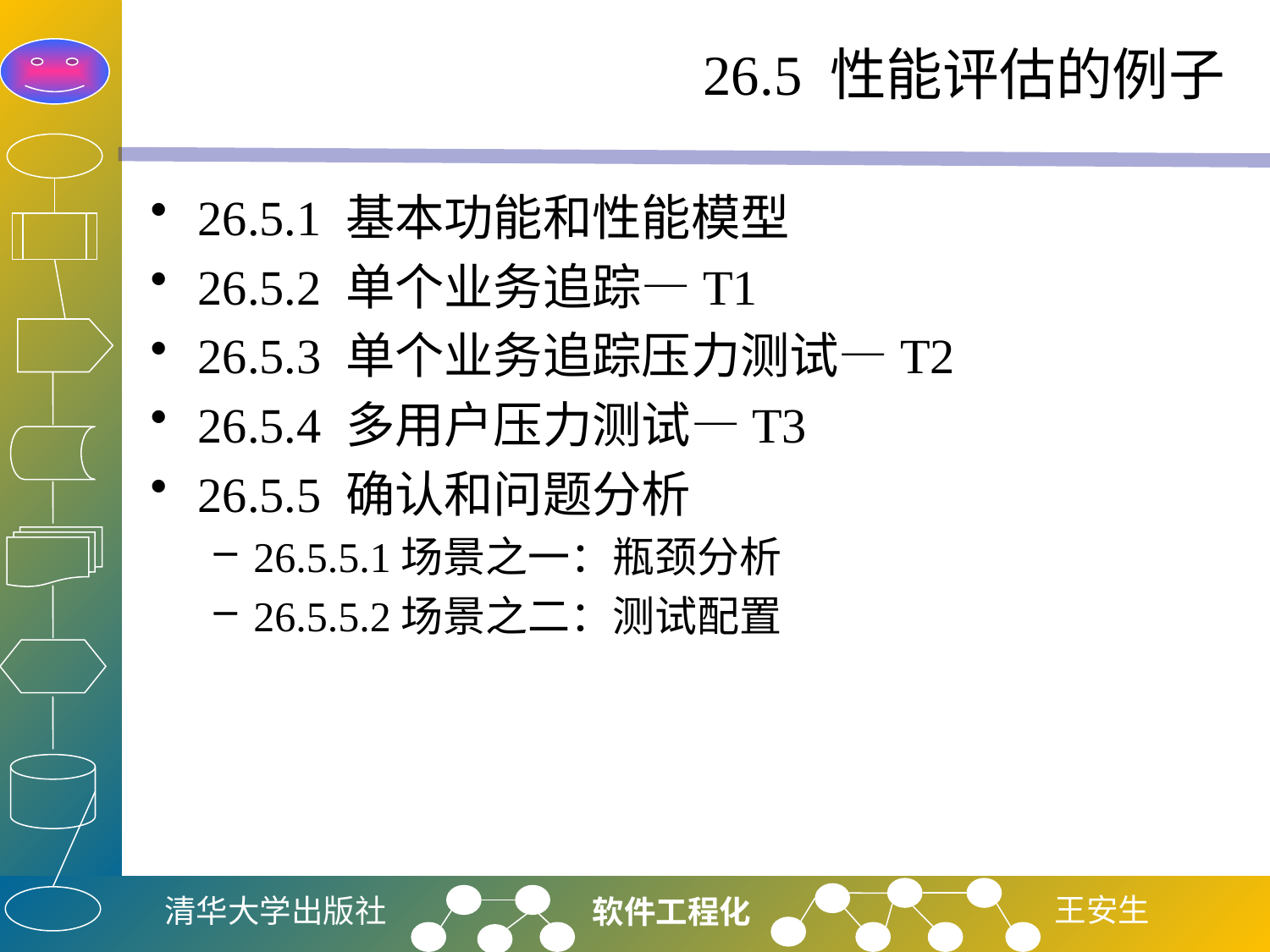

# 26.5 性能评估的例子
26.5.1 基本功能和性能模型
26.5.2 单个业务追踪—T1
26.5.3 单个业务追踪压力测试—T2
26.5.4 多用户压力测试—T3
26.5.5 确认和问题分析
26.5.5.1场景之一：瓶颈分析
26.5.5.2场景之二：测试配置